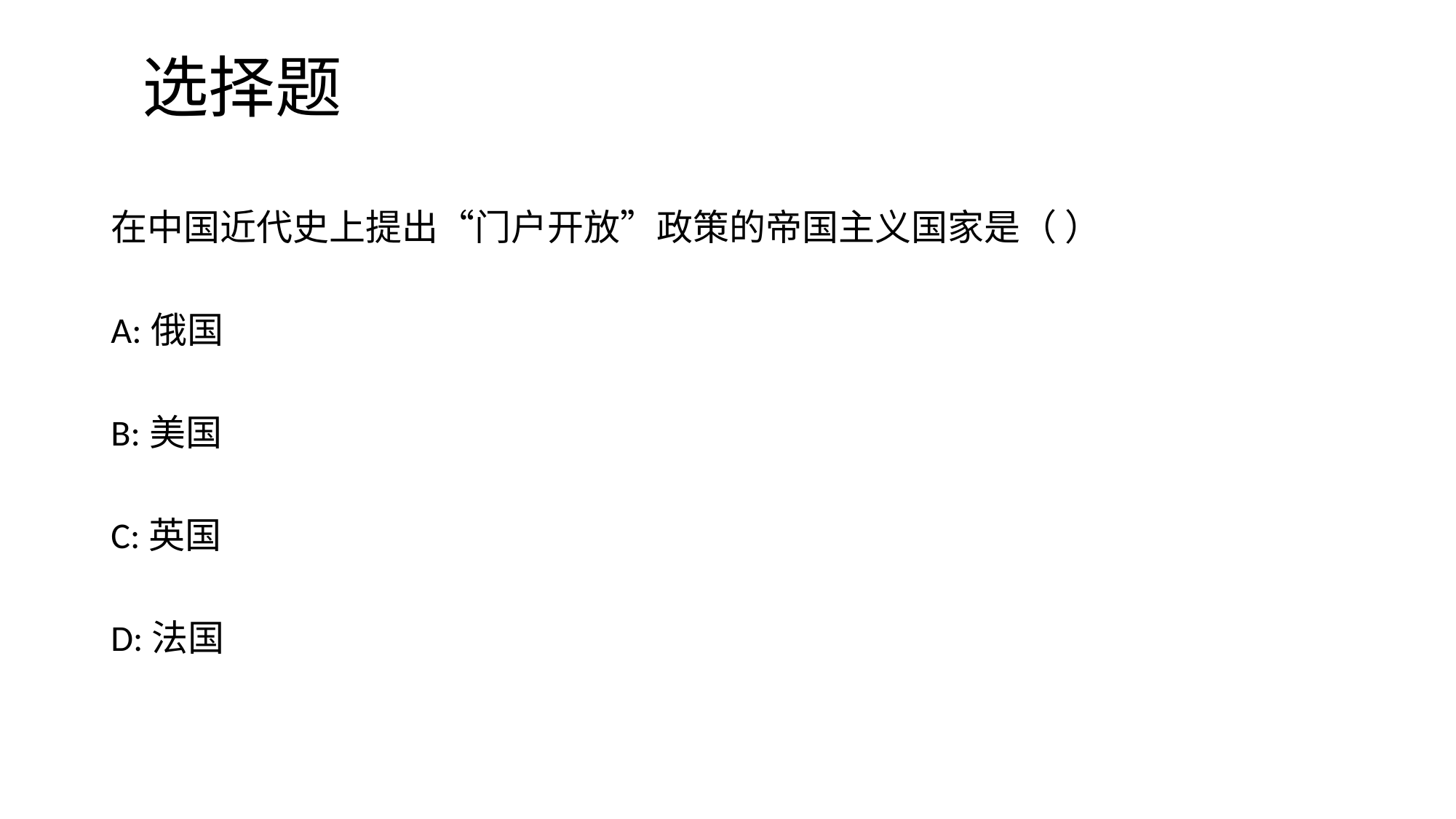

# 选择题
在中国近代史上提出“门户开放”政策的帝国主义国家是（ ）
A:俄国
B:美国
C:英国
D:法国